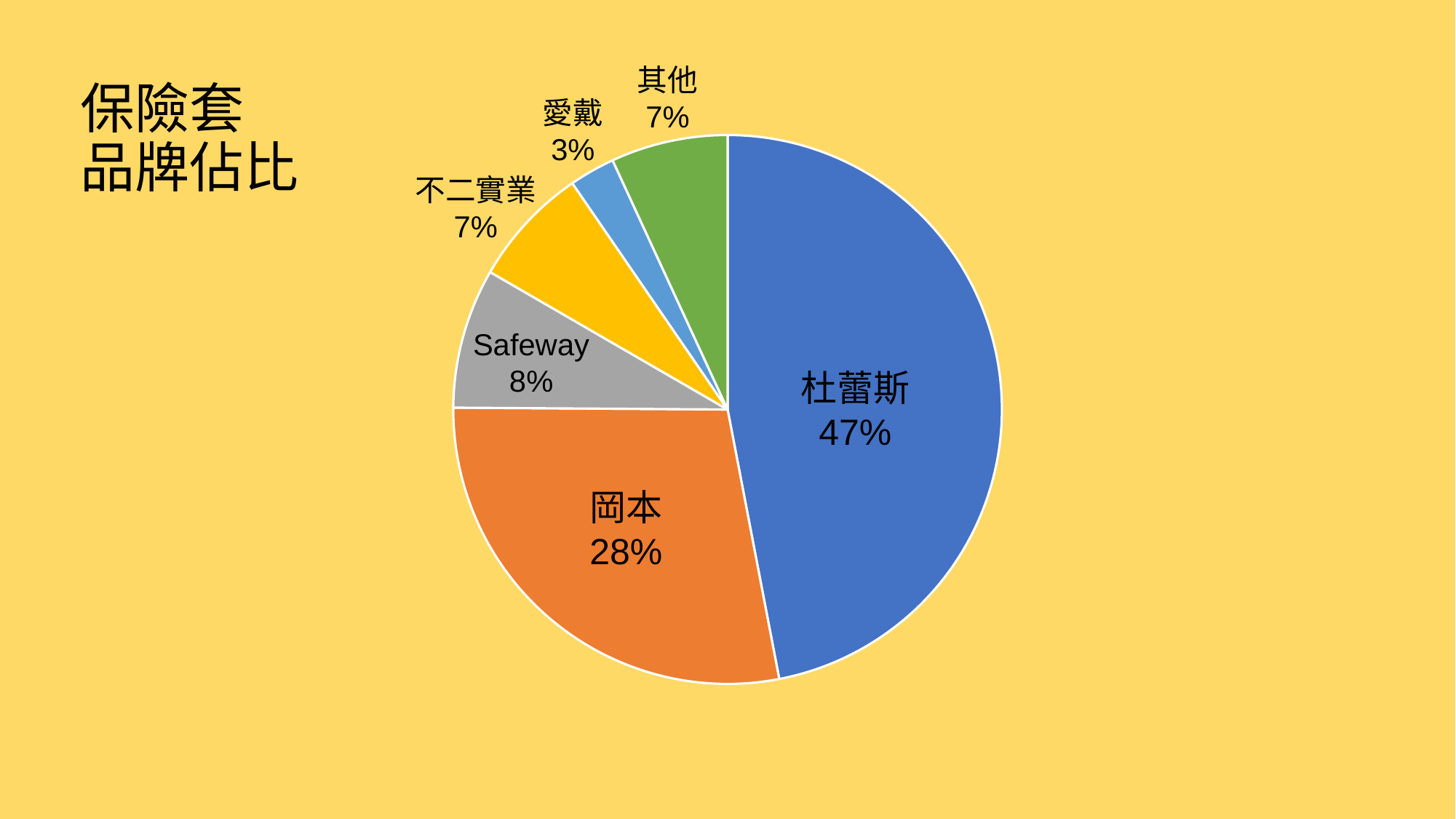

其他
7%
保險套
品牌佔比
愛戴
3%

### Chart

| Category |  |
|---|---|
| 杜蕾斯 | 2429.0 |
| 岡本 | 1454.0 |
| Safeway | 426.0 |
| 不二實業 | 366.0 |
| 愛戴 | 139.0 |
| 其他 | 356.0 |
不二實業
7%

### Chart

| Category |
|---|
Safeway
8%
杜蕾斯
47%
岡本
28%